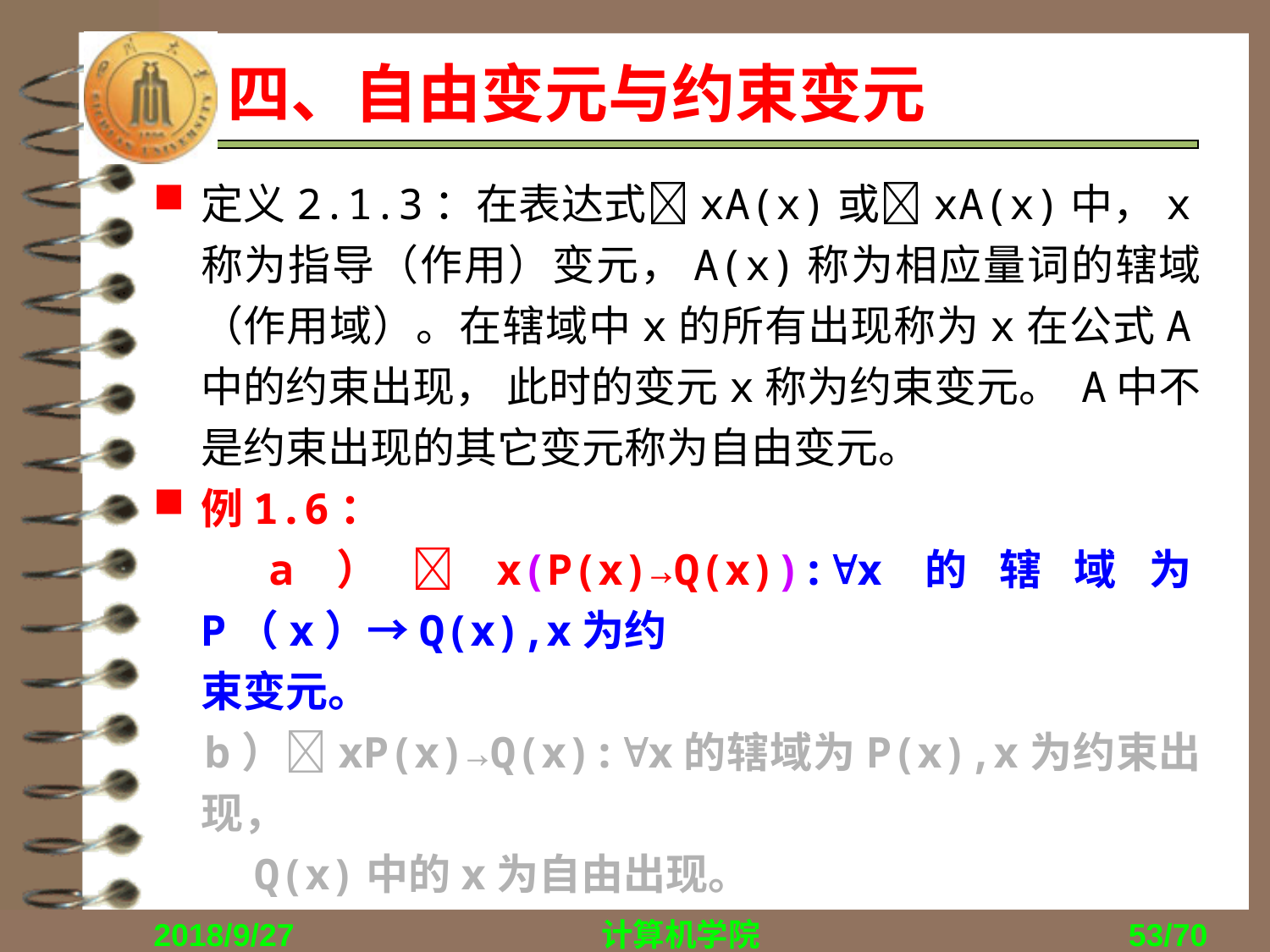

# 四、自由变元与约束变元
定义2.1.3：在表达式∀xA(x)或∃xA(x)中，x称为指导（作用）变元，A(x)称为相应量词的辖域（作用域）。在辖域中x的所有出现称为x在公式A中的约束出现， 此时的变元x称为约束变元。 A中不是约束出现的其它变元称为自由变元。
例1.6：
  a）∀x(P(x)→Q(x)):∀x的辖域为P（x）→Q(x),x为约
    束变元。
  b）∀xP(x)→Q(x):∀x的辖域为P(x),x为约束出现，
    Q(x)中的x为自由出现。
2018/9/27
计算机学院
53/70